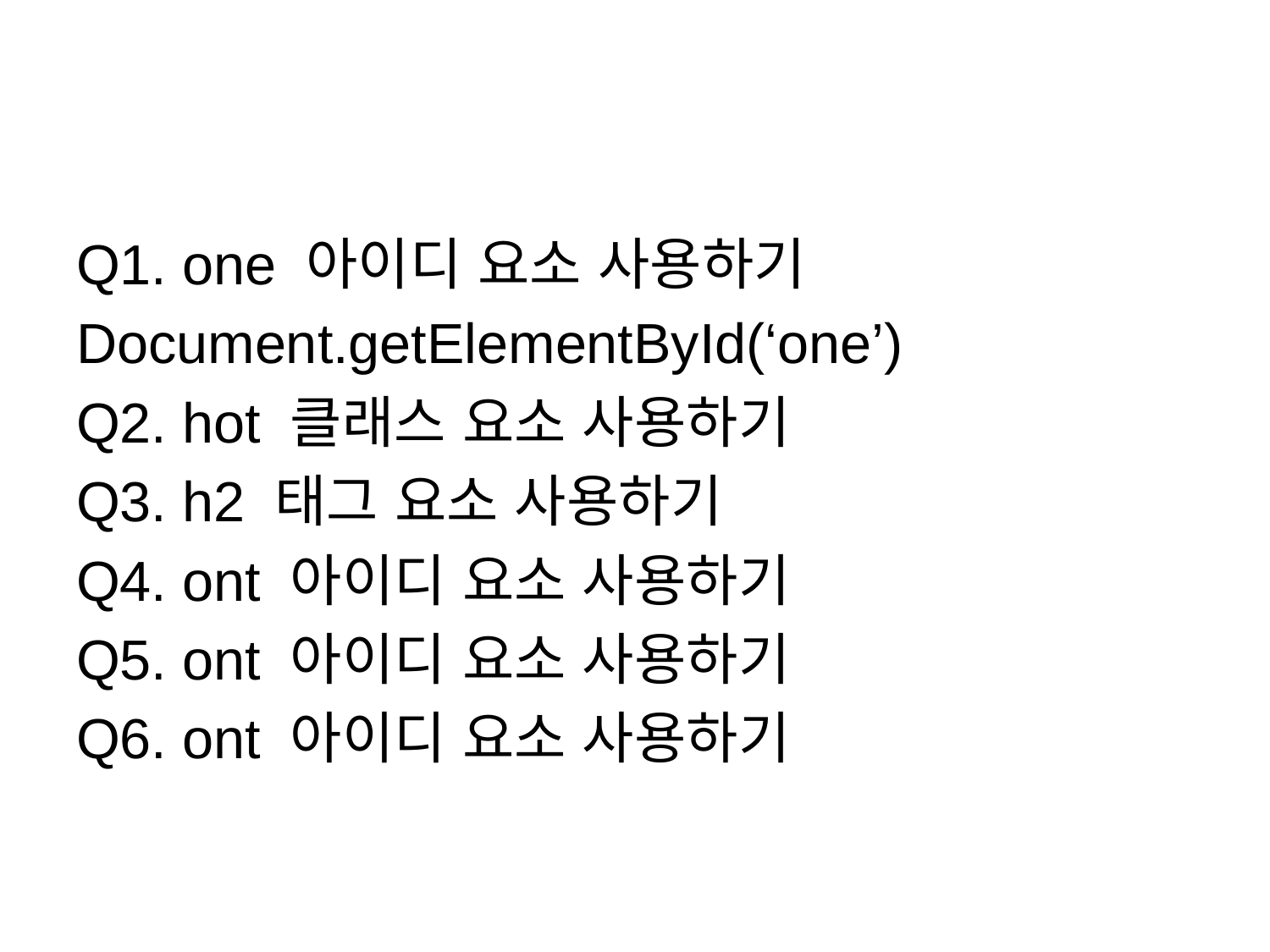

#
Q1. one 아이디 요소 사용하기
Document.getElementById(‘one’)
Q2. hot 클래스 요소 사용하기
Q3. h2 태그 요소 사용하기
Q4. ont 아이디 요소 사용하기
Q5. ont 아이디 요소 사용하기
Q6. ont 아이디 요소 사용하기